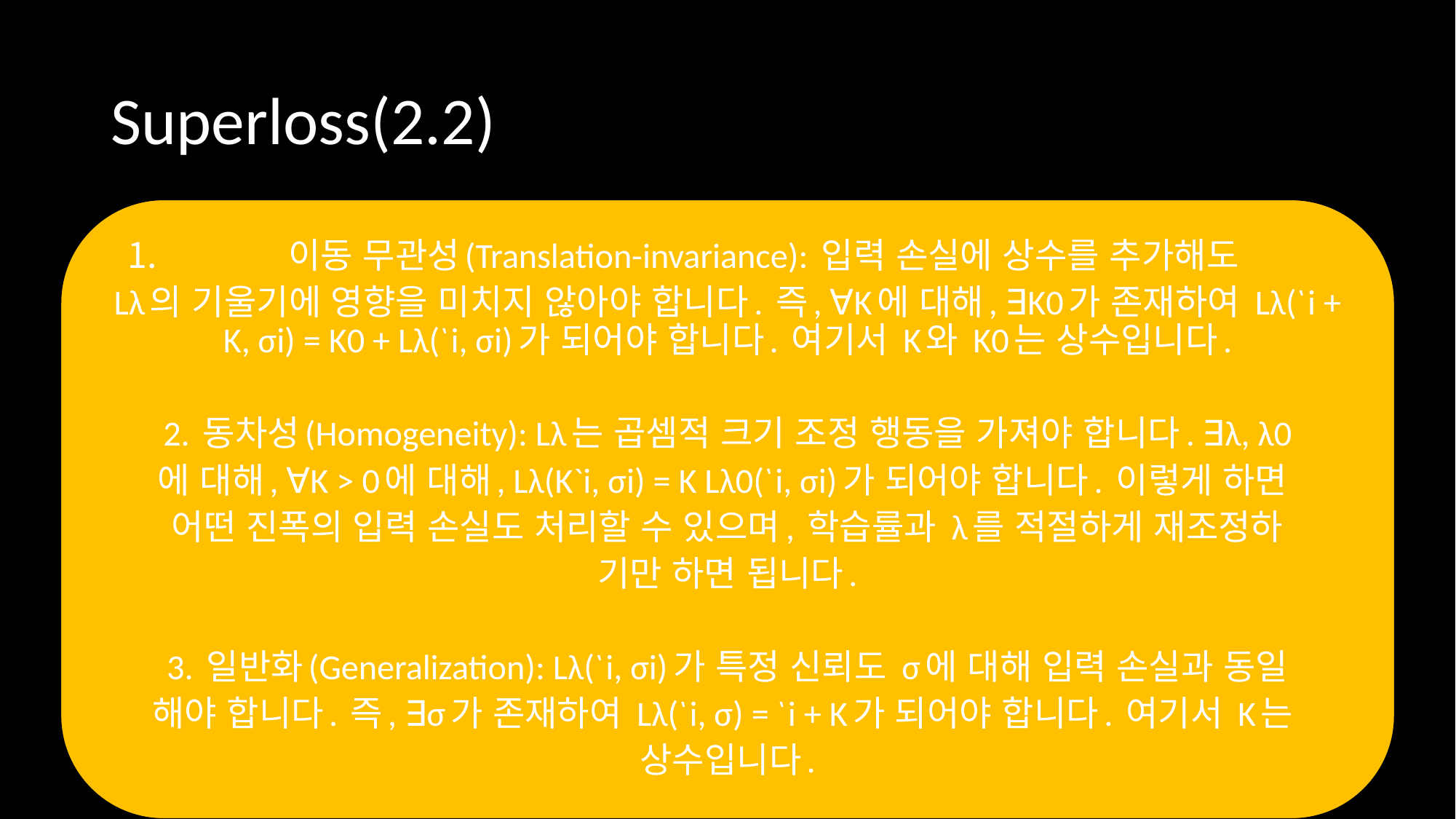

# Superloss(2.2)
이동 무관성(Translation-invariance): 입력 손실에 상수를 추가해도
Lλ의 기울기에 영향을 미치지 않아야 합니다. 즉, ∀K에 대해, ∃K0가 존재하여 Lλ(`i + K, σi) = K0 + Lλ(`i, σi)가 되어야 합니다. 여기서 K와 K0는 상수입니다.

2. 동차성(Homogeneity): Lλ는 곱셈적 크기 조정 행동을 가져야 합니다. ∃λ, λ0
에 대해, ∀K > 0에 대해, Lλ(K`i, σi) = K Lλ0(`i, σi)가 되어야 합니다. 이렇게 하면
어떤 진폭의 입력 손실도 처리할 수 있으며, 학습률과 λ를 적절하게 재조정하
기만 하면 됩니다.

3. 일반화(Generalization): Lλ(`i, σi)가 특정 신뢰도 σ에 대해 입력 손실과 동일
해야 합니다. 즉, ∃σ가 존재하여 Lλ(`i, σ) = `i + K가 되어야 합니다. 여기서 K는
상수입니다.